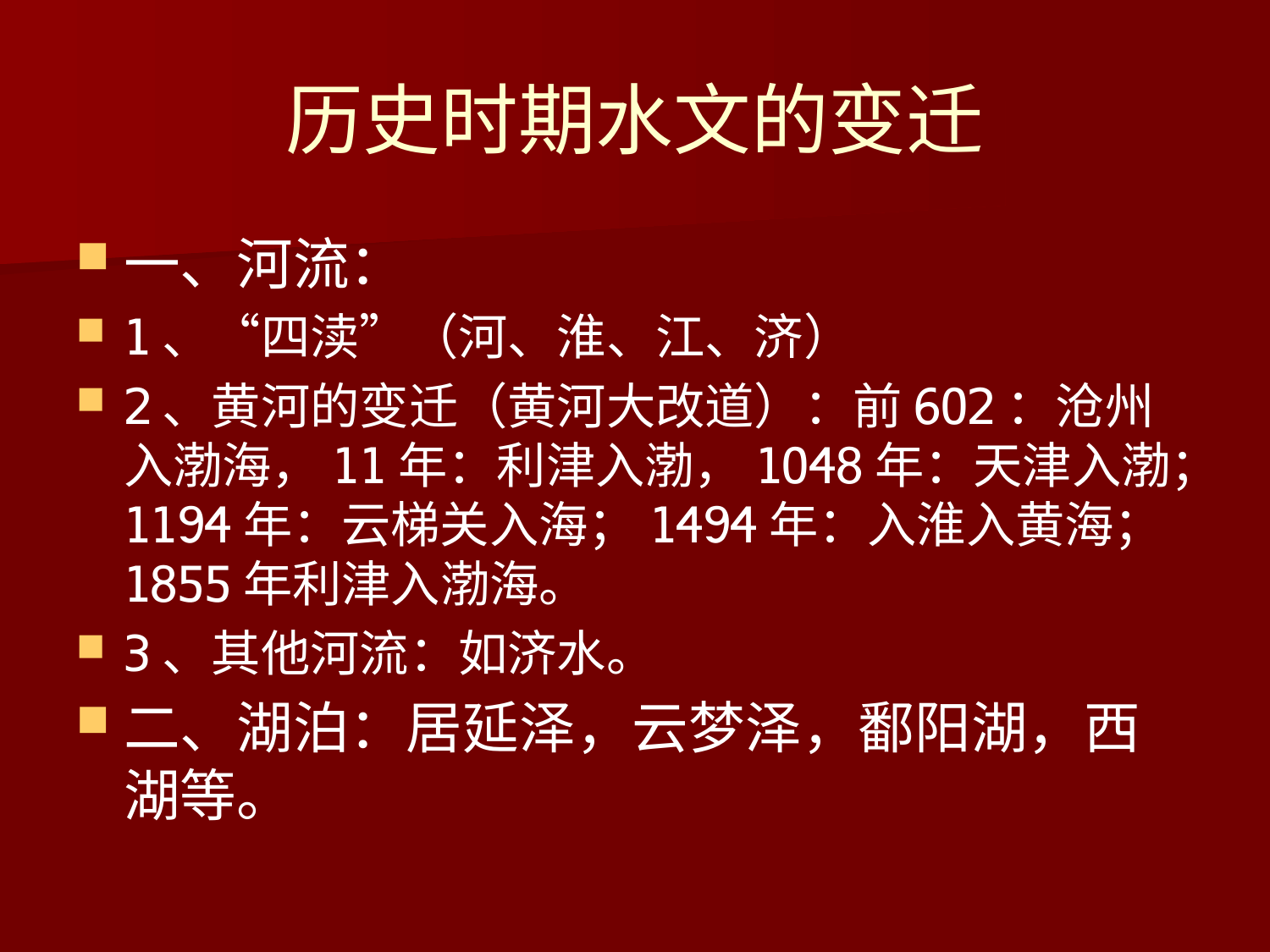

# 历史时期水文的变迁
一、河流：
1、“四渎”（河、淮、江、济）
2、黄河的变迁（黄河大改道）：前602：沧州入渤海，11年：利津入渤，1048年：天津入渤；1194年：云梯关入海；1494年：入淮入黄海；1855年利津入渤海。
3、其他河流：如济水。
二、湖泊：居延泽，云梦泽，鄱阳湖，西湖等。